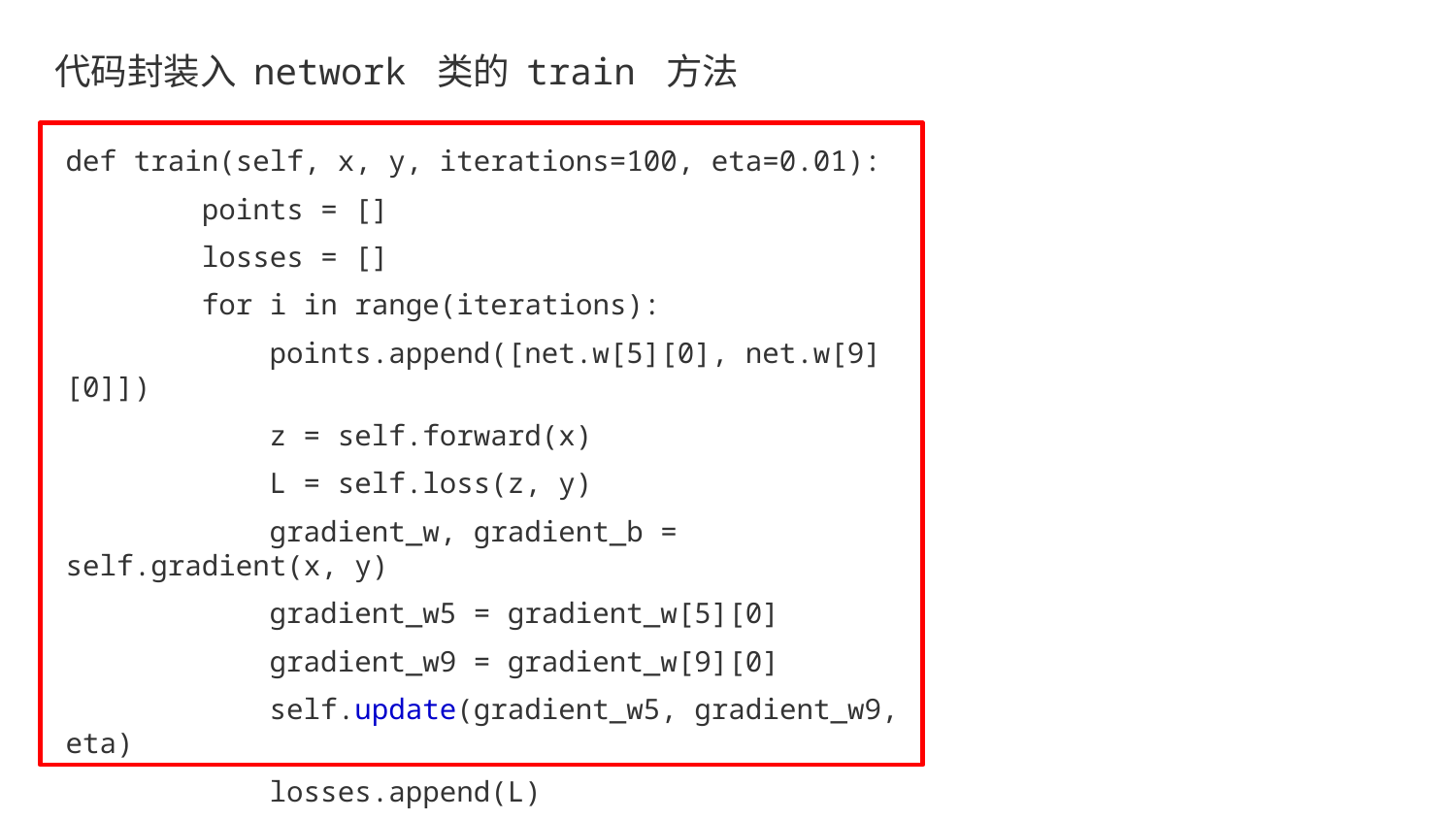

代码封装入 network 类的 train 方法

def train(self, x, y, iterations=100, eta=0.01):
        points = []
        losses = []
        for i in range(iterations):
            points.append([net.w[5][0], net.w[9][0]])
            z = self.forward(x)
            L = self.loss(z, y)
            gradient_w, gradient_b = self.gradient(x, y)
            gradient_w5 = gradient_w[5][0]
            gradient_w9 = gradient_w[9][0]
            self.update(gradient_w5, gradient_w9, eta)
            losses.append(L)